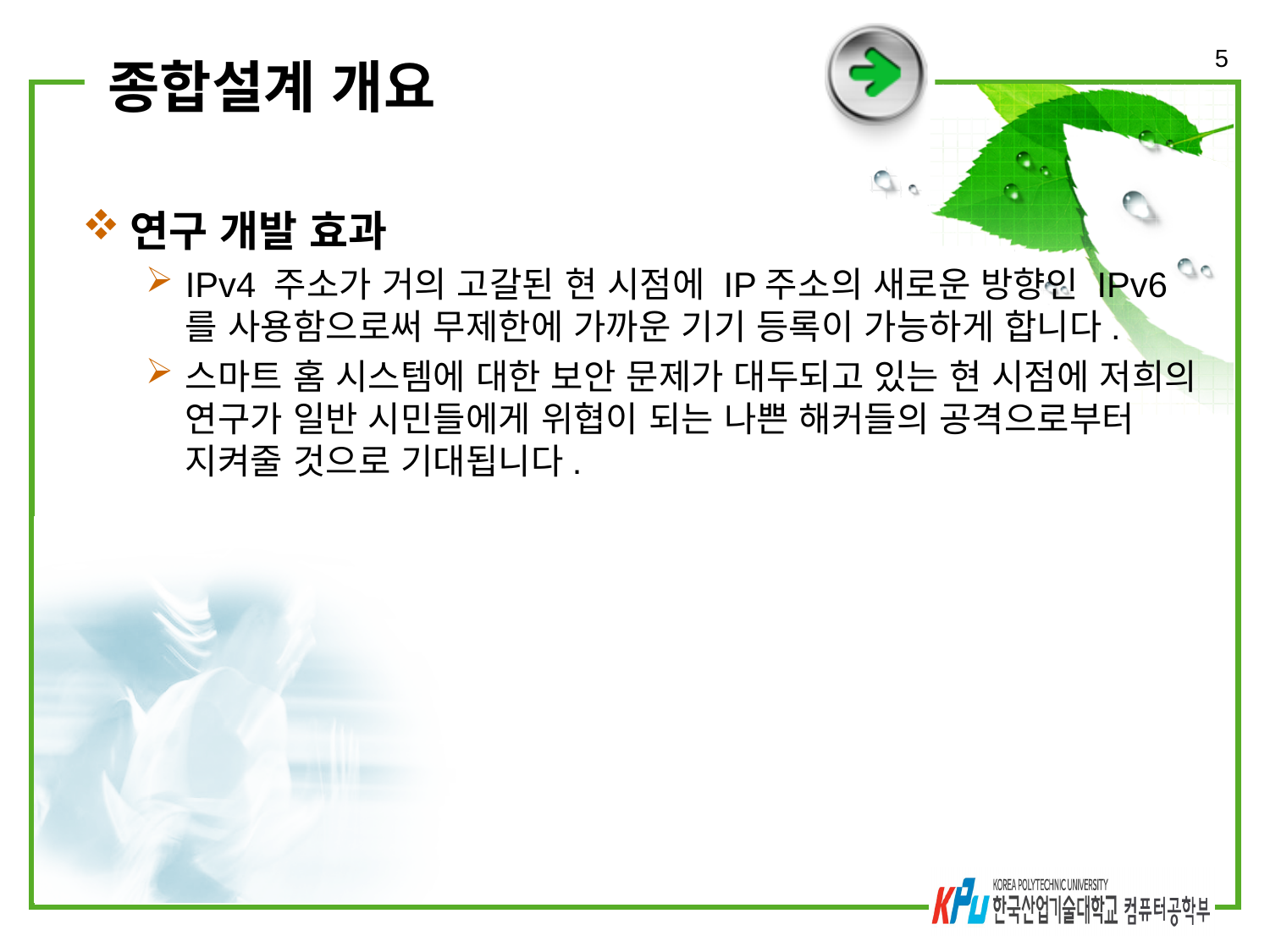

5
# 종합설계 개요
연구 개발 효과
IPv4 주소가 거의 고갈된 현 시점에 IP주소의 새로운 방향인 IPv6를 사용함으로써 무제한에 가까운 기기 등록이 가능하게 합니다.​
스마트 홈 시스템에 대한 보안 문제가 대두되고 있는 현 시점에 저희의 연구가 일반 시민들에게 위협이 되는 나쁜 해커들의 공격으로부터 지켜줄 것으로 기대됩니다.